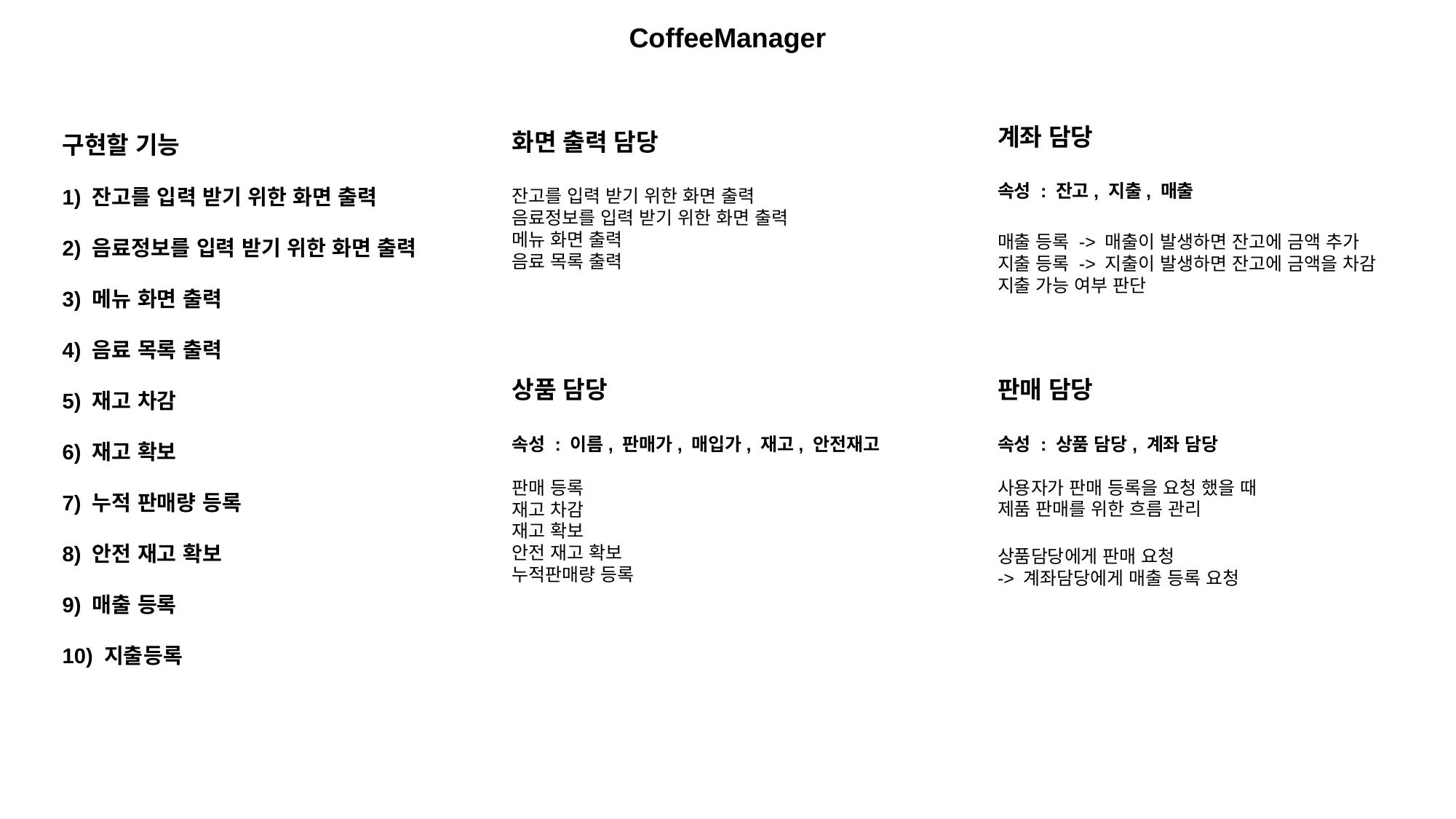

CoffeeManager
계좌 담당

속성 : 잔고, 지출, 매출

매출 등록 -> 매출이 발생하면 잔고에 금액 추가
지출 등록 -> 지출이 발생하면 잔고에 금액을 차감
지출 가능 여부 판단
화면 출력 담당

잔고를 입력 받기 위한 화면 출력
음료정보를 입력 받기 위한 화면 출력
메뉴 화면 출력
음료 목록 출력

구현할 기능

1) 잔고를 입력 받기 위한 화면 출력

2) 음료정보를 입력 받기 위한 화면 출력

3) 메뉴 화면 출력

4) 음료 목록 출력

5) 재고 차감

6) 재고 확보

7) 누적 판매량 등록

8) 안전 재고 확보

9) 매출 등록

10) 지출등록
상품 담당

속성 : 이름, 판매가, 매입가, 재고, 안전재고

판매 등록
재고 차감
재고 확보
안전 재고 확보
누적판매량 등록
판매 담당

속성 : 상품 담당, 계좌 담당

사용자가 판매 등록을 요청 했을 때
제품 판매를 위한 흐름 관리

상품담당에게 판매 요청
-> 계좌담당에게 매출 등록 요청